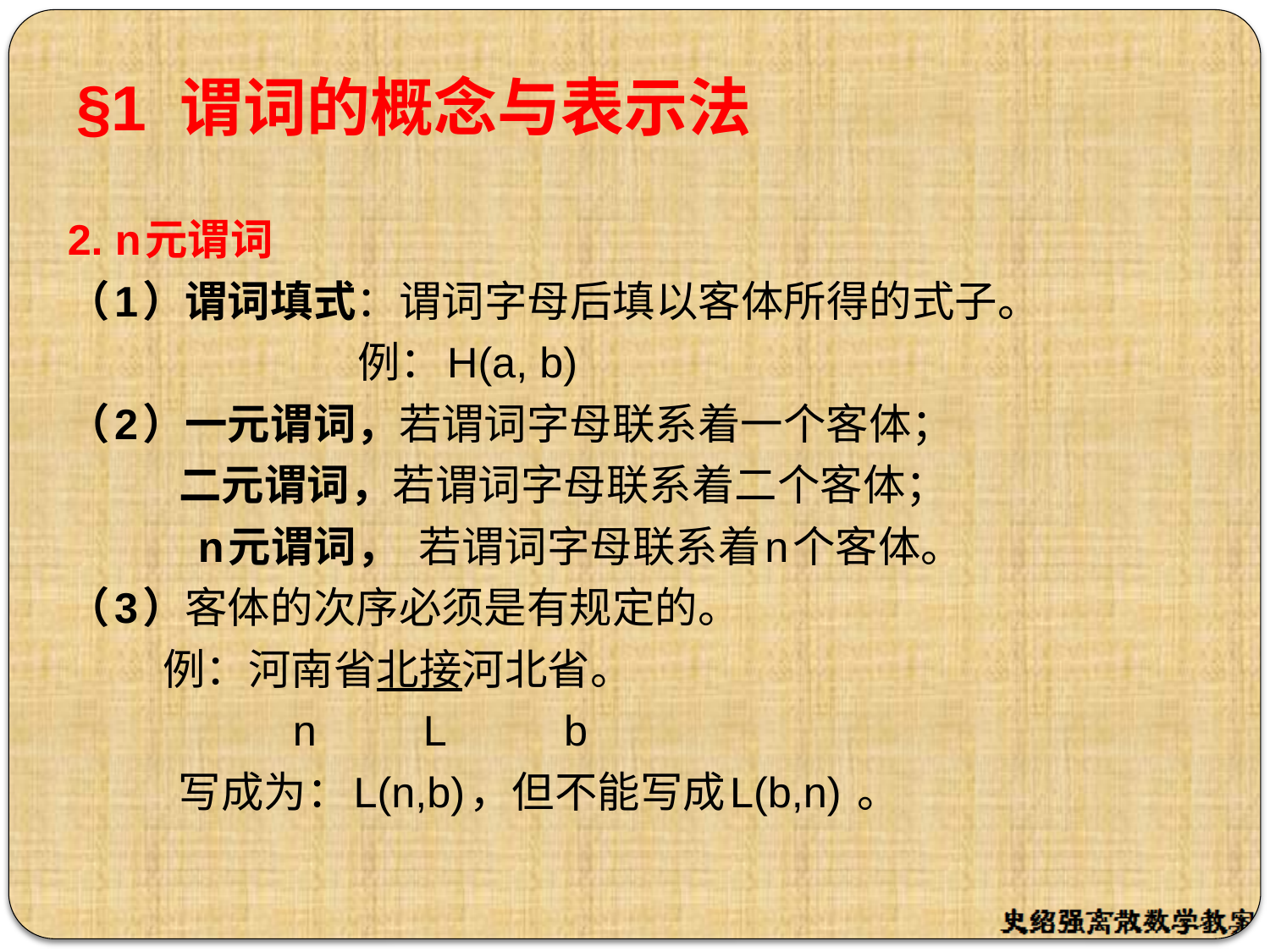

# §1 谓词的概念与表示法
2. n元谓词
（1）谓词填式：谓词字母后填以客体所得的式子。
                              例：H(a, b)
（2）一元谓词，若谓词字母联系着一个客体；
           二元谓词，若谓词字母联系着二个客体；
           n元谓词，  若谓词字母联系着n个客体。
（3）客体的次序必须是有规定的。
          例：河南省北接河北省。
                   n         L          b
         写成为：L(n,b)，但不能写成L(b,n) 。